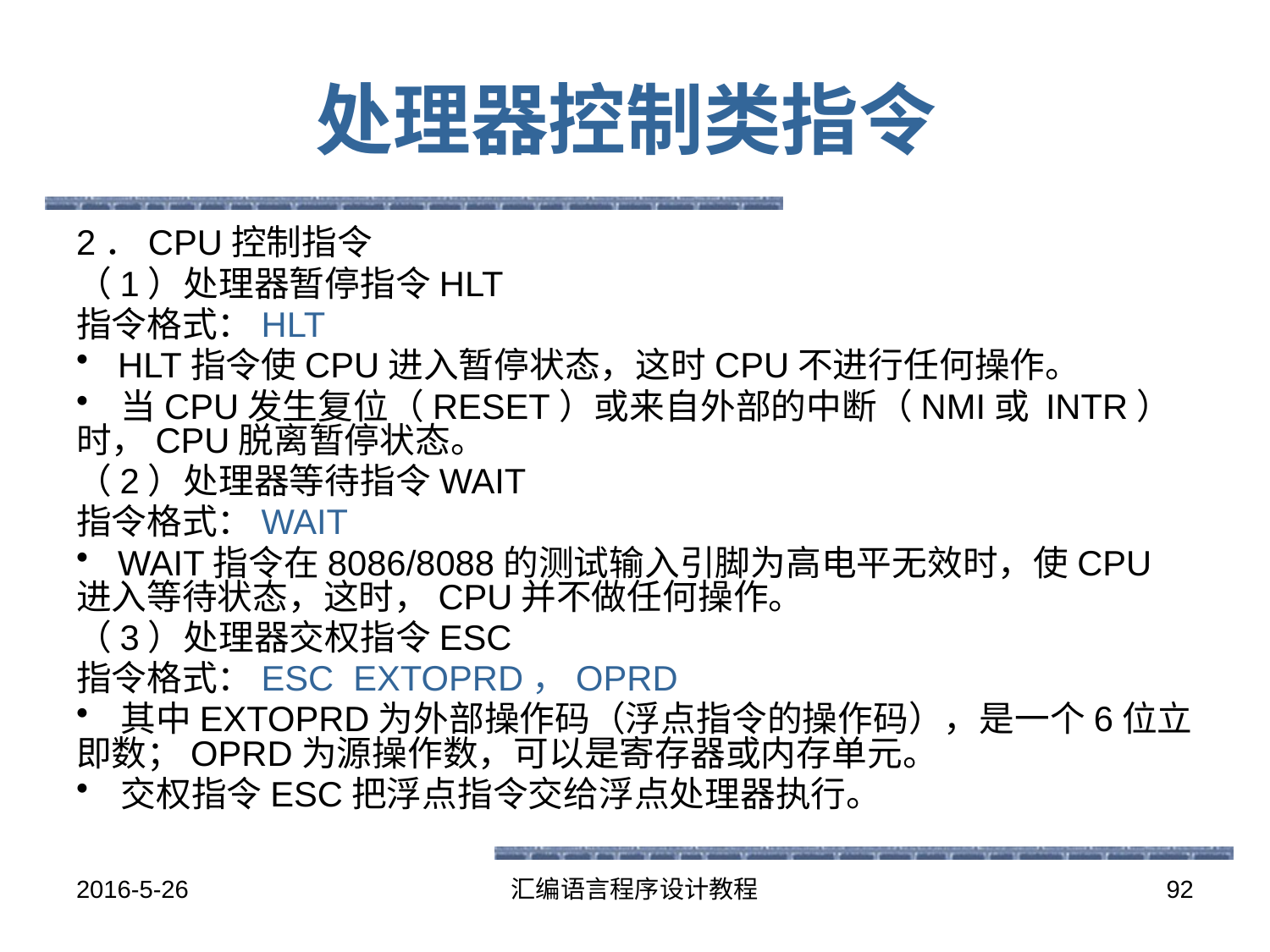

# 处理器控制类指令
2．CPU控制指令
（1）处理器暂停指令HLT
指令格式：HLT
   HLT指令使CPU进入暂停状态，这时CPU不进行任何操作。
   当CPU发生复位（RESET）或来自外部的中断（NMI或 INTR）时，CPU脱离暂停状态。
（2）处理器等待指令WAIT
指令格式：WAIT
   WAIT指令在8086/8088的测试输入引脚为高电平无效时，使CPU进入等待状态，这时，CPU并不做任何操作。
（3）处理器交权指令ESC
指令格式：ESC  EXTOPRD，OPRD
   其中EXTOPRD为外部操作码（浮点指令的操作码），是一个6位立即数；OPRD为源操作数，可以是寄存器或内存单元。
   交权指令ESC把浮点指令交给浮点处理器执行。
2016-5-26
汇编语言程序设计教程
92